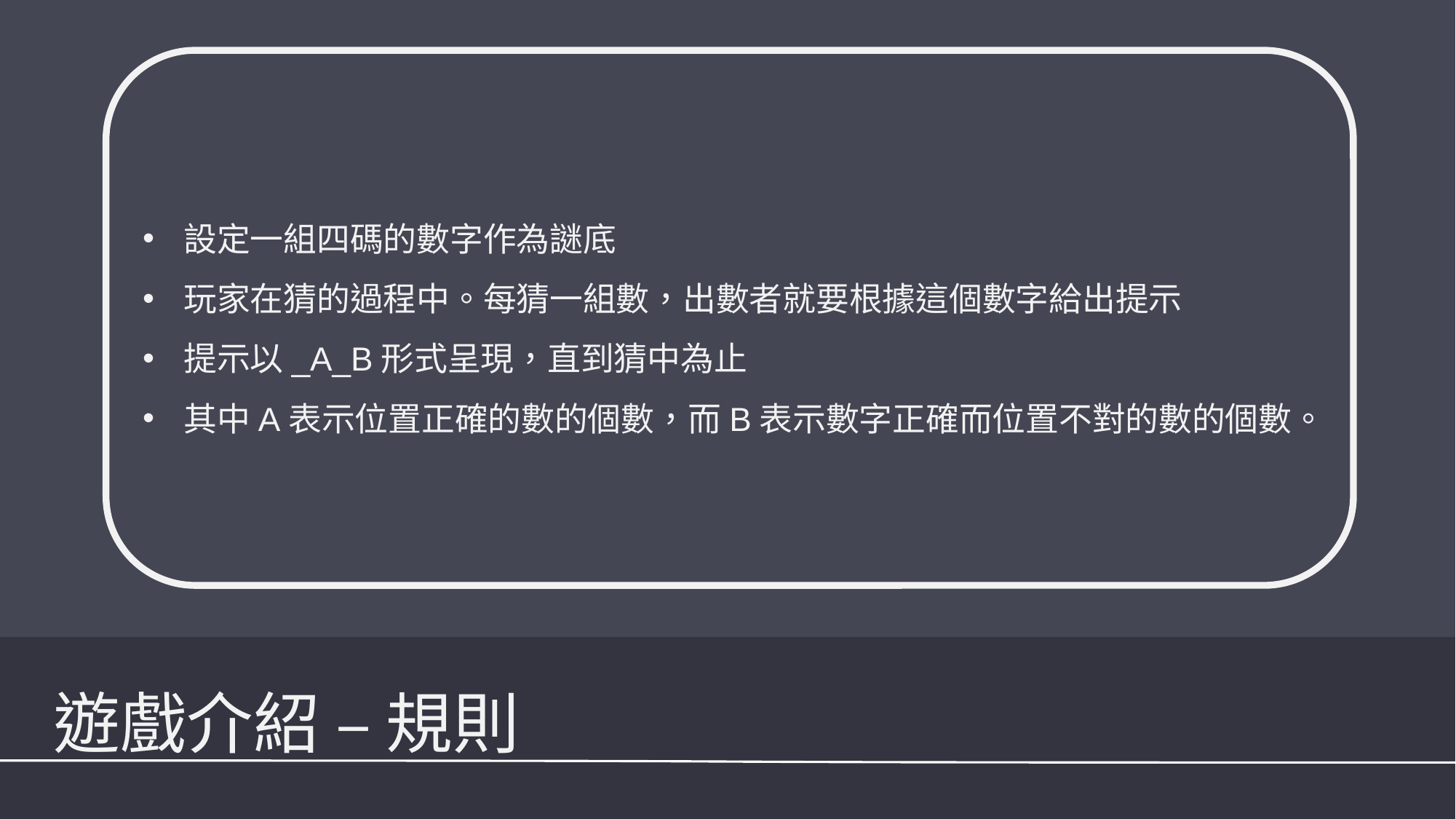

設定一組四碼的數字作為謎底
玩家在猜的過程中。每猜一組數，出數者就要根據這個數字給出提示
提示以_A_B形式呈現，直到猜中為止
其中A表示位置正確的數的個數，而B表示數字正確而位置不對的數的個數。
# 遊戲介紹 – 規則